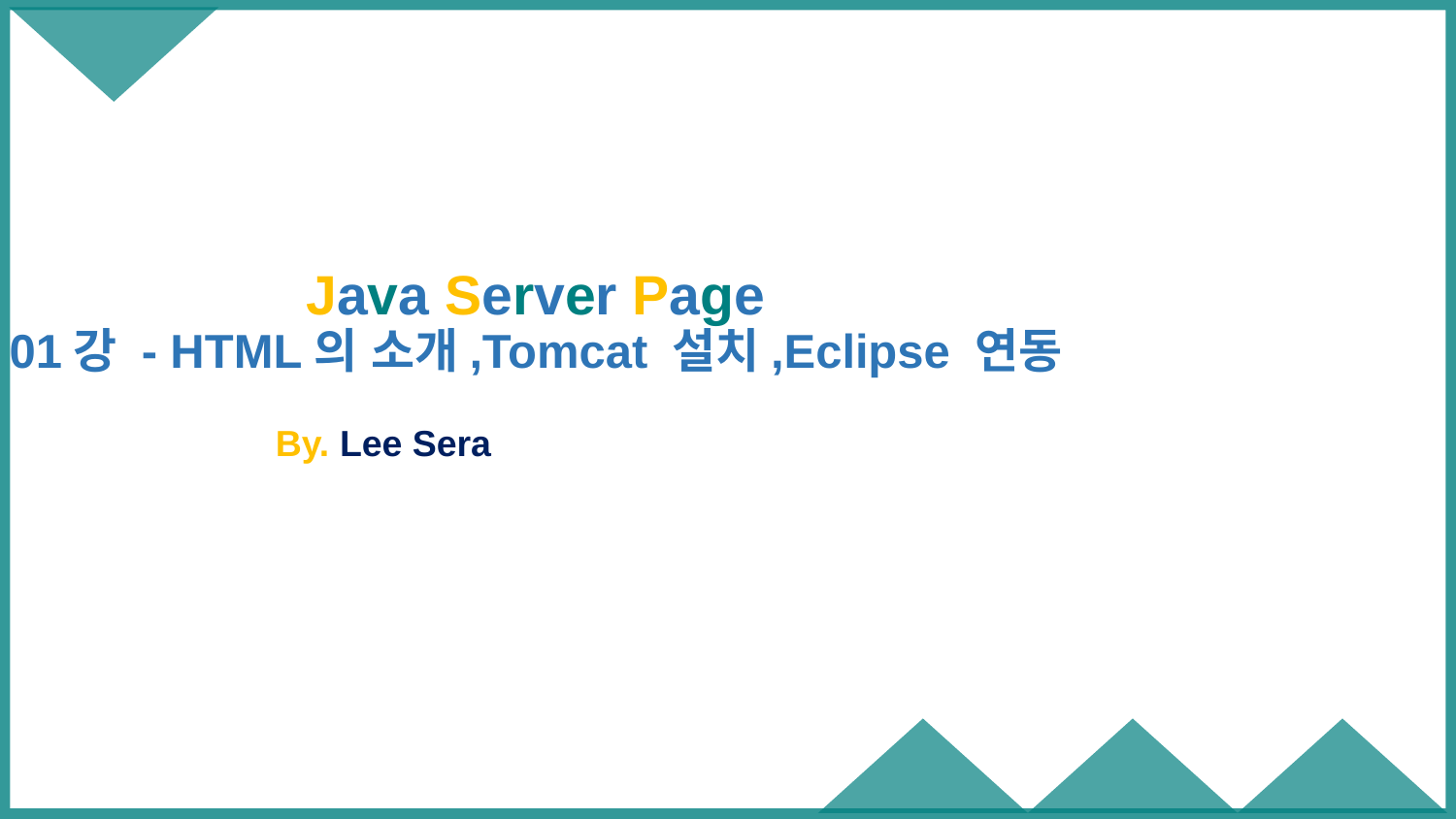

# Java Server Page 01강 - HTML의 소개,Tomcat 설치,Eclipse 연동
By. Lee Sera